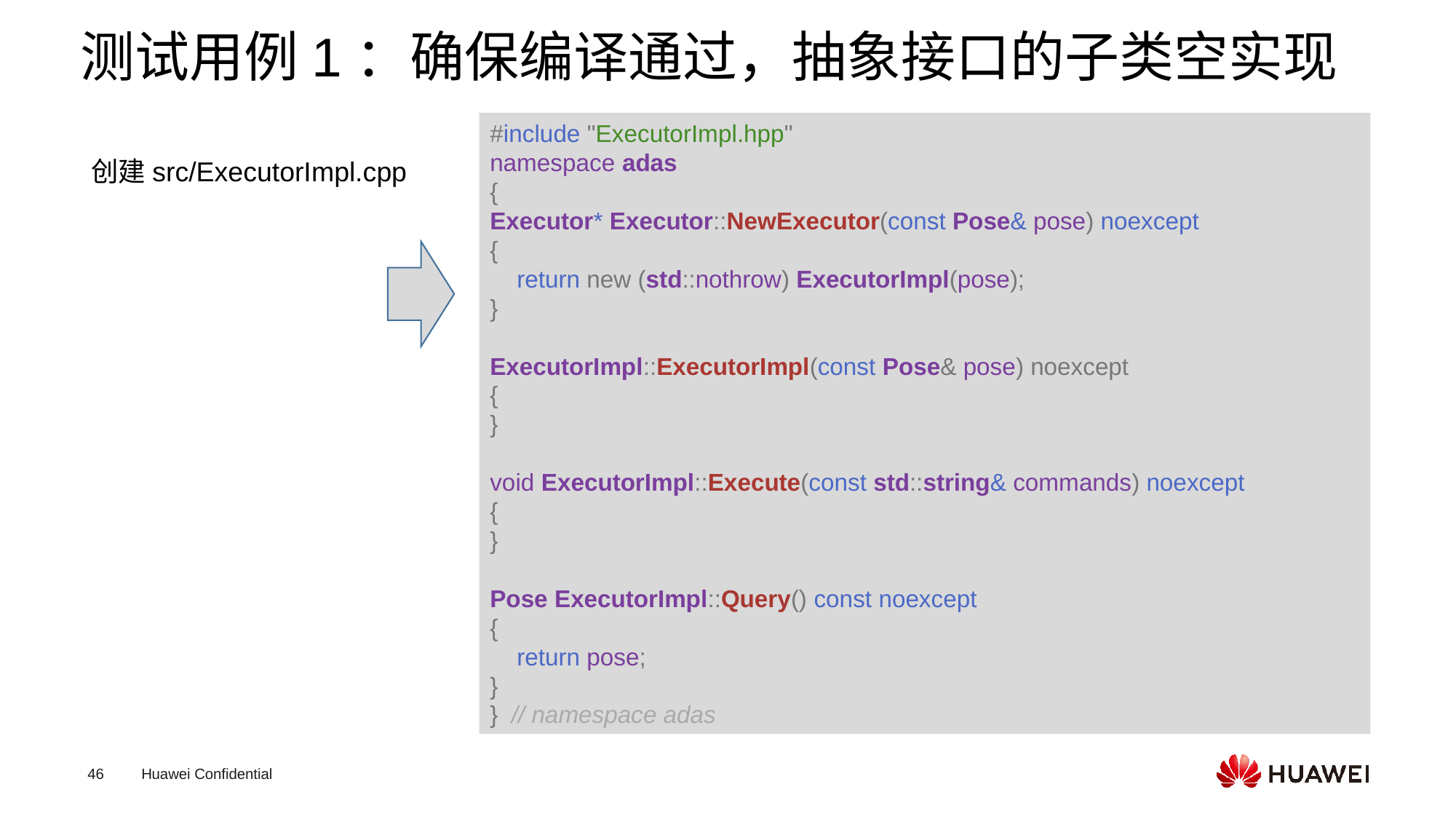

# 测试用例1：确保编译通过，抽象接口的子类空实现
#include "ExecutorImpl.hpp"
namespace adas
{
Executor* Executor::NewExecutor(const Pose& pose) noexcept
{
    return new (std::nothrow) ExecutorImpl(pose);
}
ExecutorImpl::ExecutorImpl(const Pose& pose) noexcept
{
}
void ExecutorImpl::Execute(const std::string& commands) noexcept
{
}
Pose ExecutorImpl::Query() const noexcept
{
    return pose;
}
}  // namespace adas
创建src/ExecutorImpl.cpp